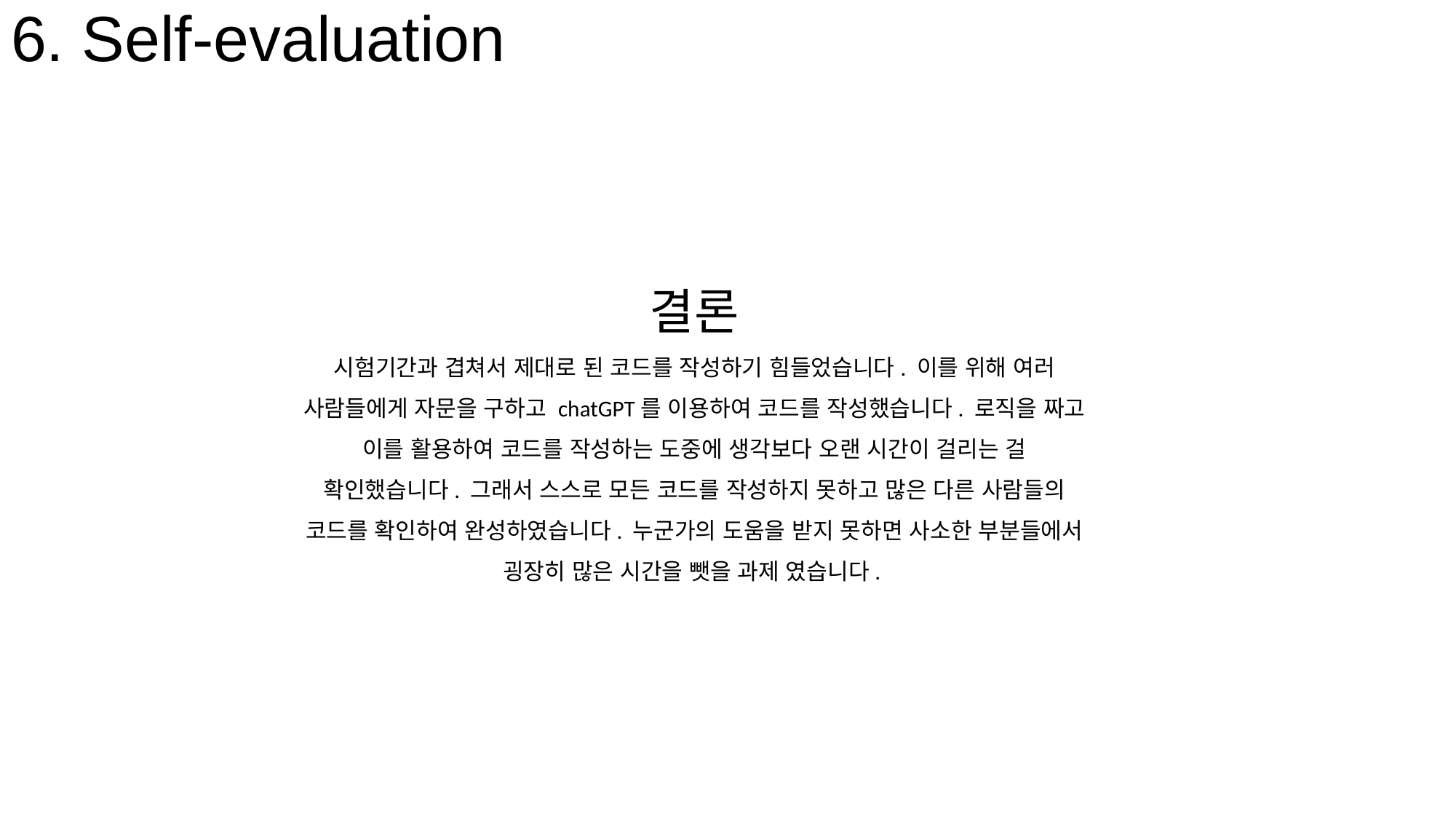

6. Self-evaluation

결론
시험기간과 겹쳐서 제대로 된 코드를 작성하기 힘들었습니다. 이를 위해 여러 사람들에게 자문을 구하고 chatGPT를 이용하여 코드를 작성했습니다. 로직을 짜고 이를 활용하여 코드를 작성하는 도중에 생각보다 오랜 시간이 걸리는 걸 확인했습니다. 그래서 스스로 모든 코드를 작성하지 못하고 많은 다른 사람들의 코드를 확인하여 완성하였습니다. 누군가의 도움을 받지 못하면 사소한 부분들에서 굉장히 많은 시간을 뺏을 과제 였습니다.